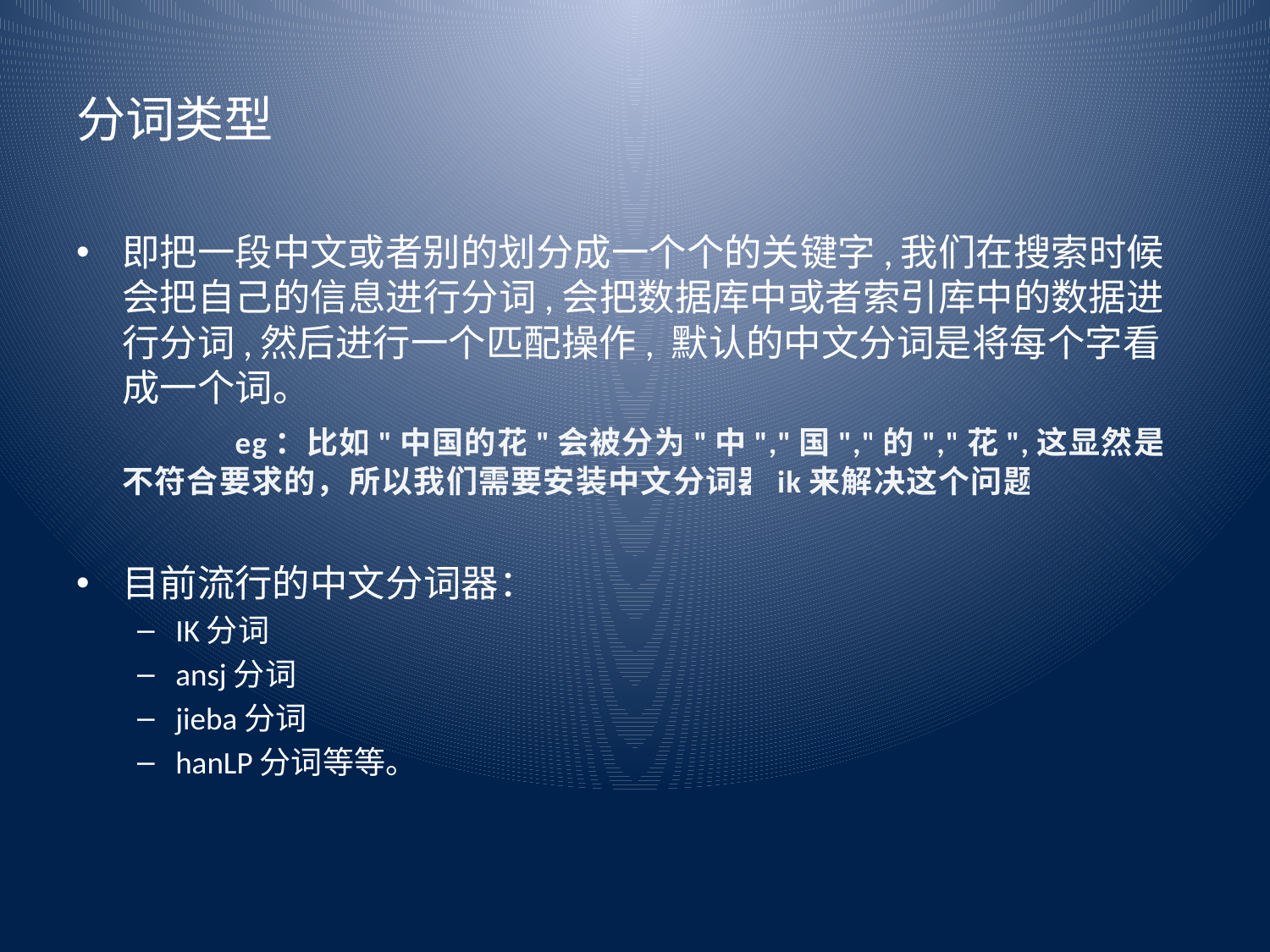

# 分词类型
即把一段中文或者别的划分成一个个的关键字,我们在搜索时候会把自己的信息进行分词,会把数据库中或者索引库中的数据进行分词,然后进行一个匹配操作, 默认的中文分词是将每个字看成一个词。
       	eg：比如"中国的花"会被分为"中","国","的","花",这显然是不符合要求的，所以我们需要安装中文分词器ik来解决这个问题

目前流行的中文分词器：
IK分词
ansj分词
jieba分词
hanLP分词等等。